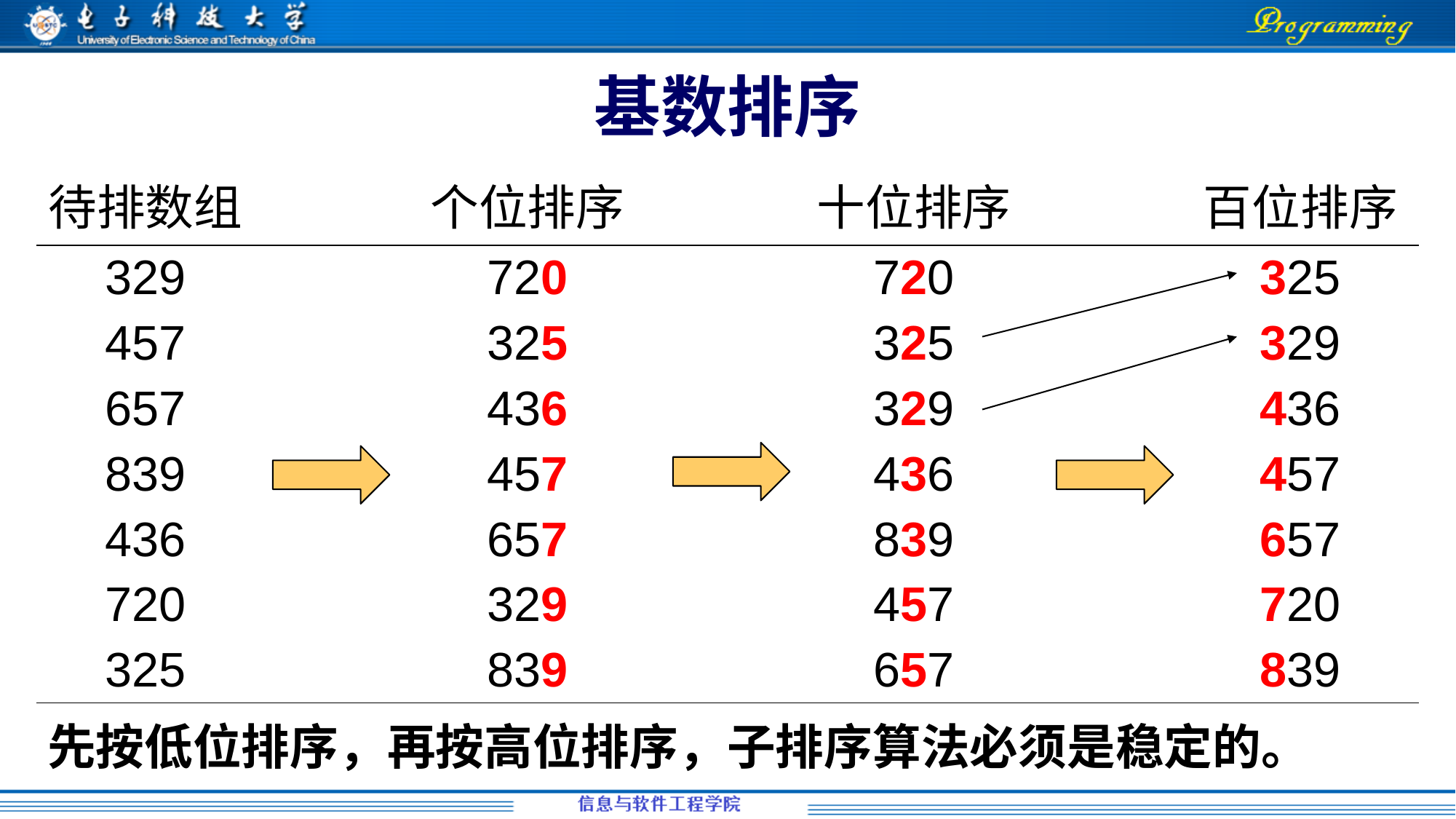

# 基数排序
| 待排数组 |  | 个位排序 |  | 十位排序 |  | 百位排序 |
| --- | --- | --- | --- | --- | --- | --- |
| 329 |  | 720 |  | 720 |  | 325 |
| 457 |  | 325 |  | 325 |  | 329 |
| 657 |  | 436 |  | 329 |  | 436 |
| 839 |  | 457 |  | 436 |  | 457 |
| 436 |  | 657 |  | 839 |  | 657 |
| 720 |  | 329 |  | 457 |  | 720 |
| 325 |  | 839 |  | 657 |  | 839 |
| 先按低位排序，再按高位排序，子排序算法必须是稳定的。 |  |  |  |  |  |  |